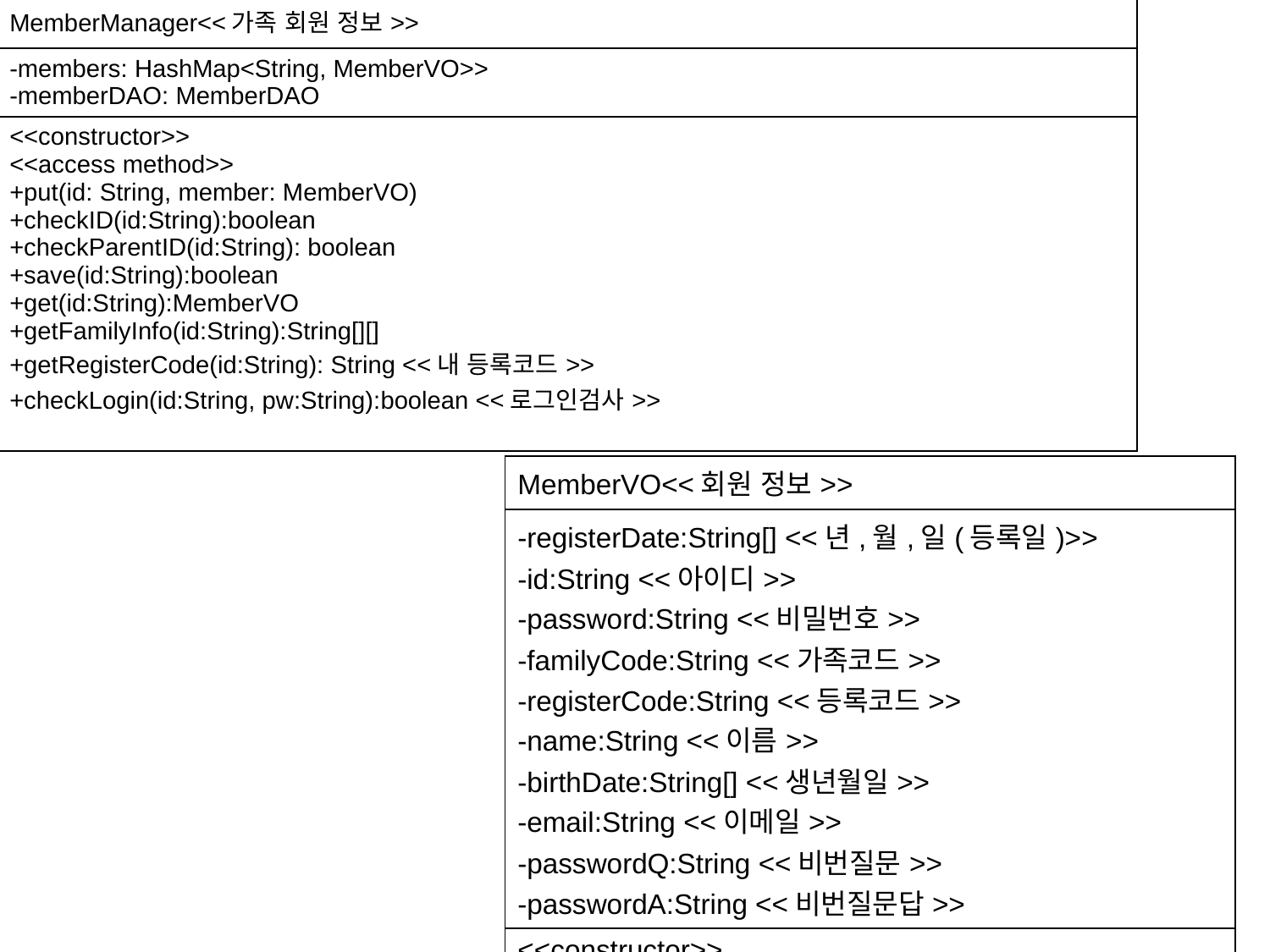

| MemberManager<<가족 회원 정보>> |
| --- |
| -members: HashMap<String, MemberVO>> -memberDAO: MemberDAO |
| <<constructor>> <<access method>> +put(id: String, member: MemberVO) +checkID(id:String):boolean +checkParentID(id:String): boolean +save(id:String):boolean +get(id:String):MemberVO +getFamilyInfo(id:String):String[][] +getRegisterCode(id:String): String <<내 등록코드>> +checkLogin(id:String, pw:String):boolean <<로그인검사>> |
| MemberVO<<회원 정보>> |
| --- |
| -registerDate:String[] <<년,월,일(등록일)>> -id:String <<아이디>> -password:String <<비밀번호>> -familyCode:String <<가족코드>> -registerCode:String <<등록코드>> -name:String <<이름>> -birthDate:String[] <<생년월일>> -email:String <<이메일>> -passwordQ:String <<비번질문>> -passwordA:String <<비번질문답>> |
| <<constructor>> <<access method>> |